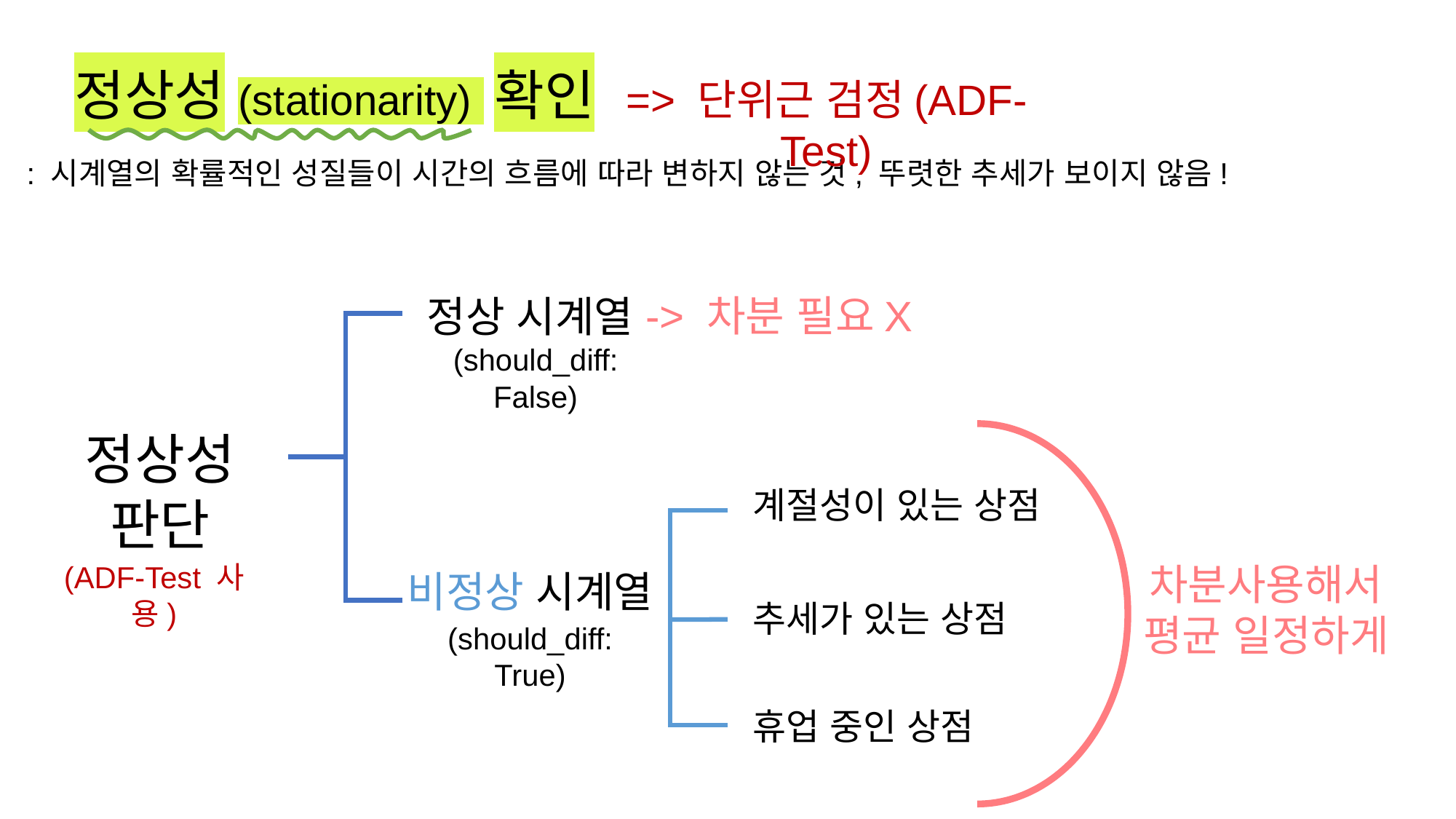

정상성(stationarity) 확인
=> 단위근 검정(ADF-Test)

: 시계열의 확률적인 성질들이 시간의 흐름에 따라 변하지 않는 것, 뚜렷한 추세가 보이지 않음!
-> 차분 필요X
정상 시계열

(should_diff: False)
정상성
판단

계절성이 있는 상점

(ADF-Test 사용)
차분사용해서
평균 일정하게
비정상 시계열
추세가 있는 상점
(should_diff: True)
휴업 중인 상점